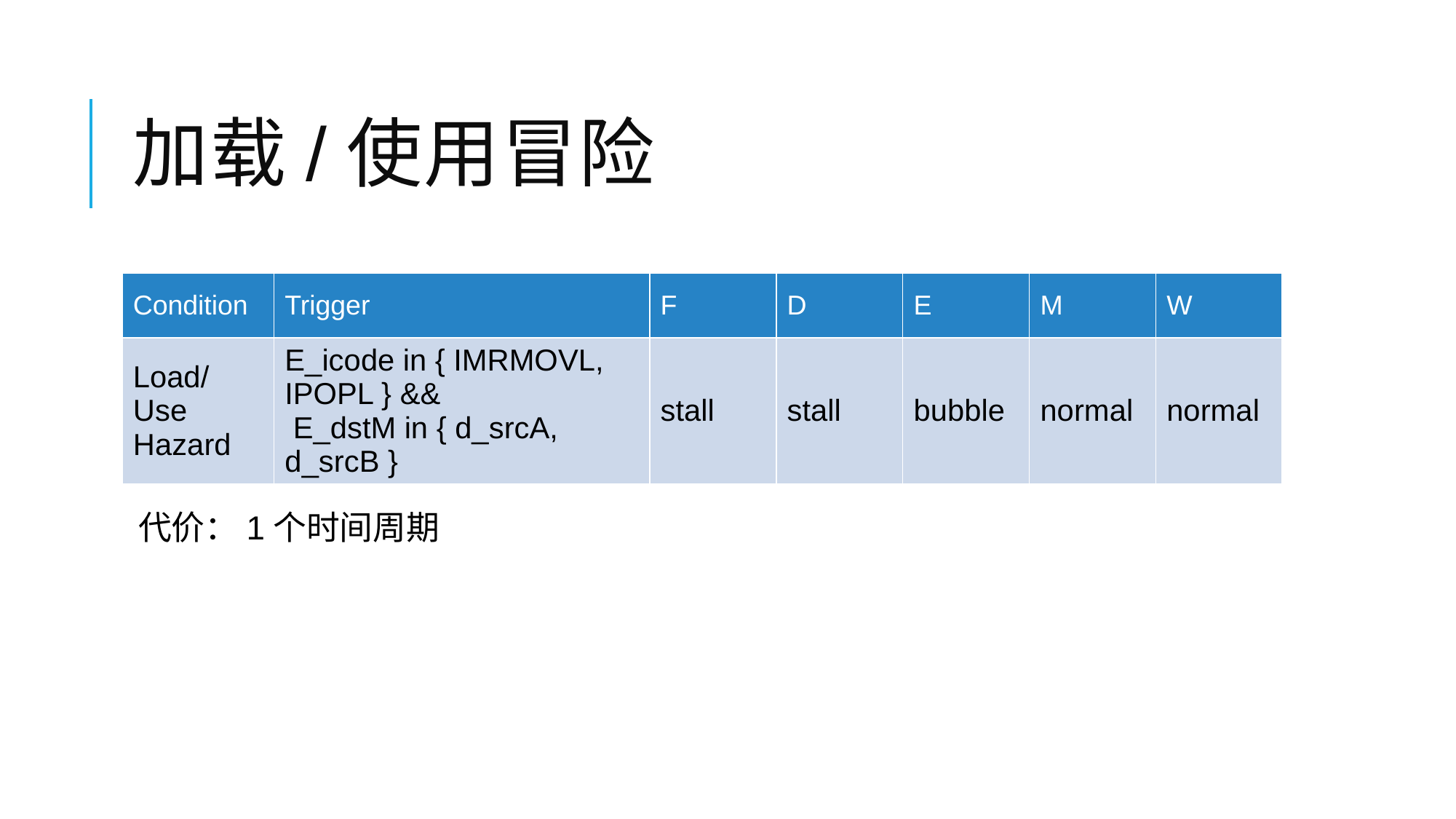

# 加载/使用冒险

代价：1个时间周期
| Condition | Trigger | F | D | E | M | W |
| --- | --- | --- | --- | --- | --- | --- |
| Load/Use Hazard | E\_icode in { IMRMOVL, IPOPL } && E\_dstM in { d\_srcA, d\_srcB } | stall | stall | bubble | normal | normal |